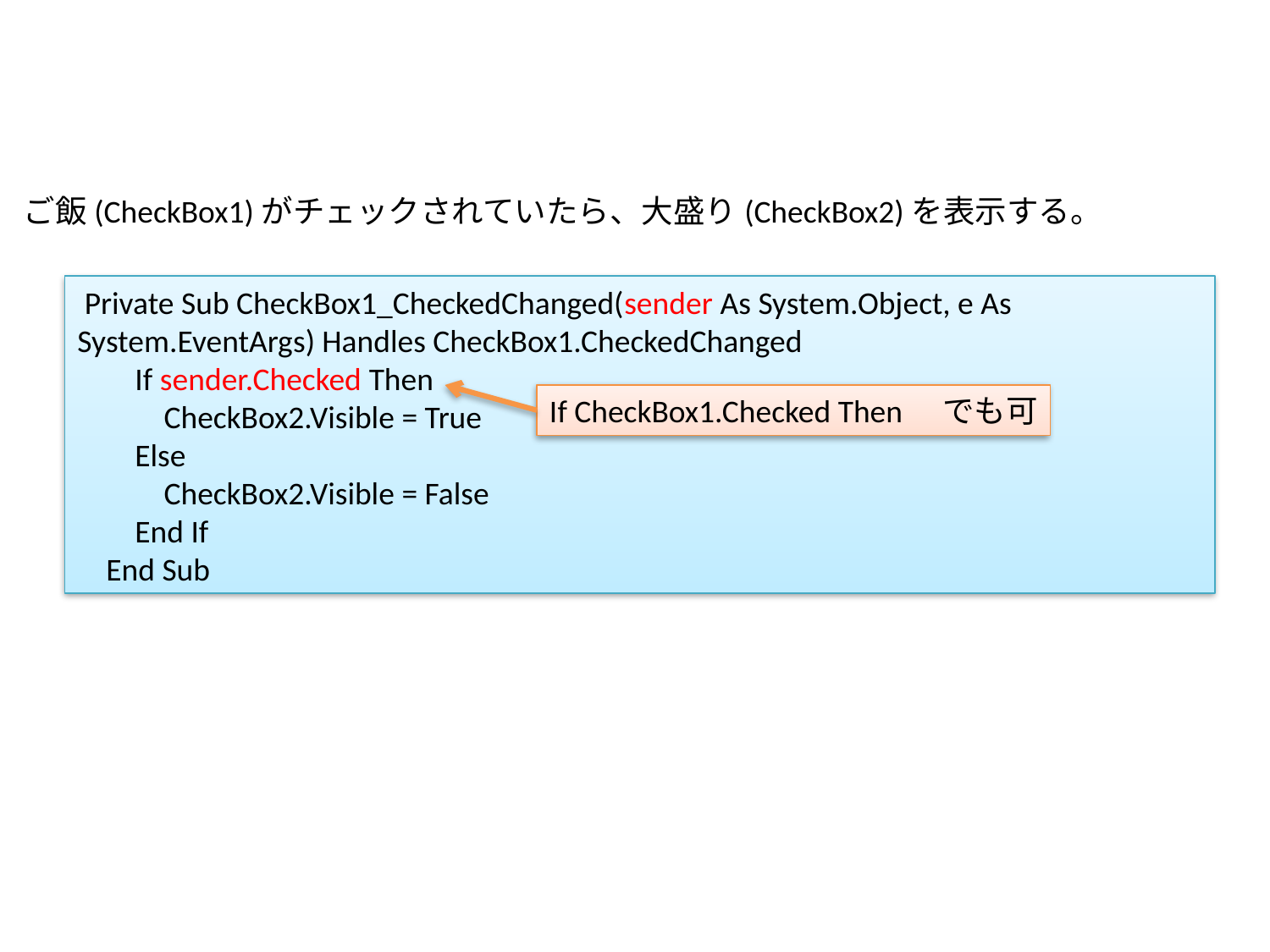

ご飯(CheckBox1)がチェックされていたら、大盛り(CheckBox2)を表示する。
 Private Sub CheckBox1_CheckedChanged(sender As System.Object, e As System.EventArgs) Handles CheckBox1.CheckedChanged
        If sender.Checked Then
            CheckBox2.Visible = True
        Else
            CheckBox2.Visible = False
        End If
    End Sub
If CheckBox1.Checked Then　でも可